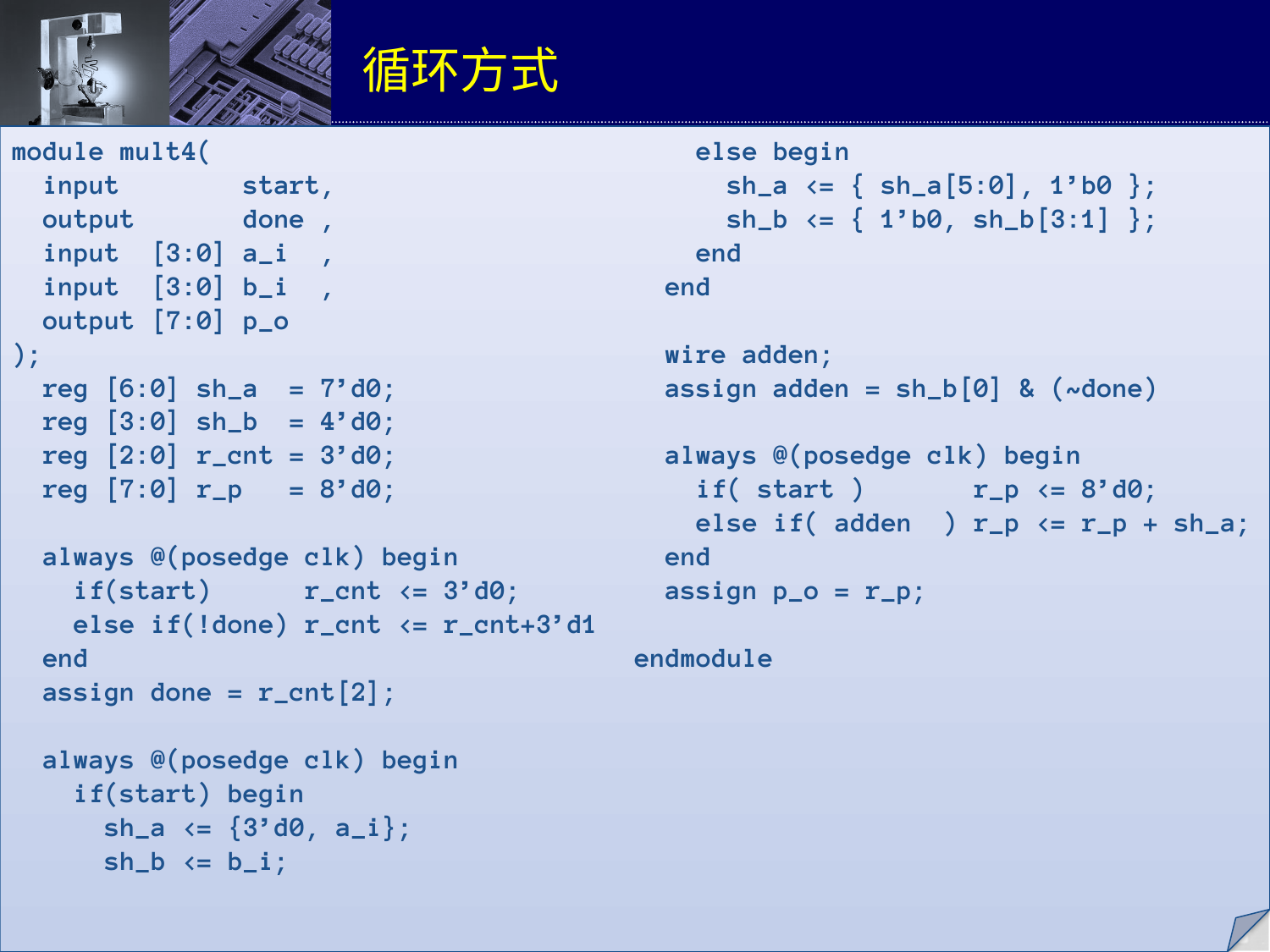

# 循环方式
module mult4(
  input        start,
  output       done ,
  input  [3:0] a_i  ,
  input  [3:0] b_i  ,
  output [7:0] p_o
);
  reg [6:0] sh_a  = 7’d0;
  reg [3:0] sh_b  = 4’d0;
  reg [2:0] r_cnt = 3’d0;
  reg [7:0] r_p   = 8’d0;

  always @(posedge clk) begin
    if(start)      r_cnt <= 3’d0;
    else if(!done) r_cnt <= r_cnt+3’d1
  end
  assign done = r_cnt[2];

  always @(posedge clk) begin
    if(start) begin
      sh_a <= {3’d0, a_i};
      sh_b <= b_i;
    else begin
      sh_a <= { sh_a[5:0], 1’b0 };
      sh_b <= { 1’b0, sh_b[3:1] };
    end
  end

  wire adden;
  assign adden = sh_b[0] & (~done)

  always @(posedge clk) begin
    if( start )       r_p <= 8’d0;
    else if( adden  ) r_p <= r_p + sh_a;
  end
  assign p_o = r_p;

endmodule